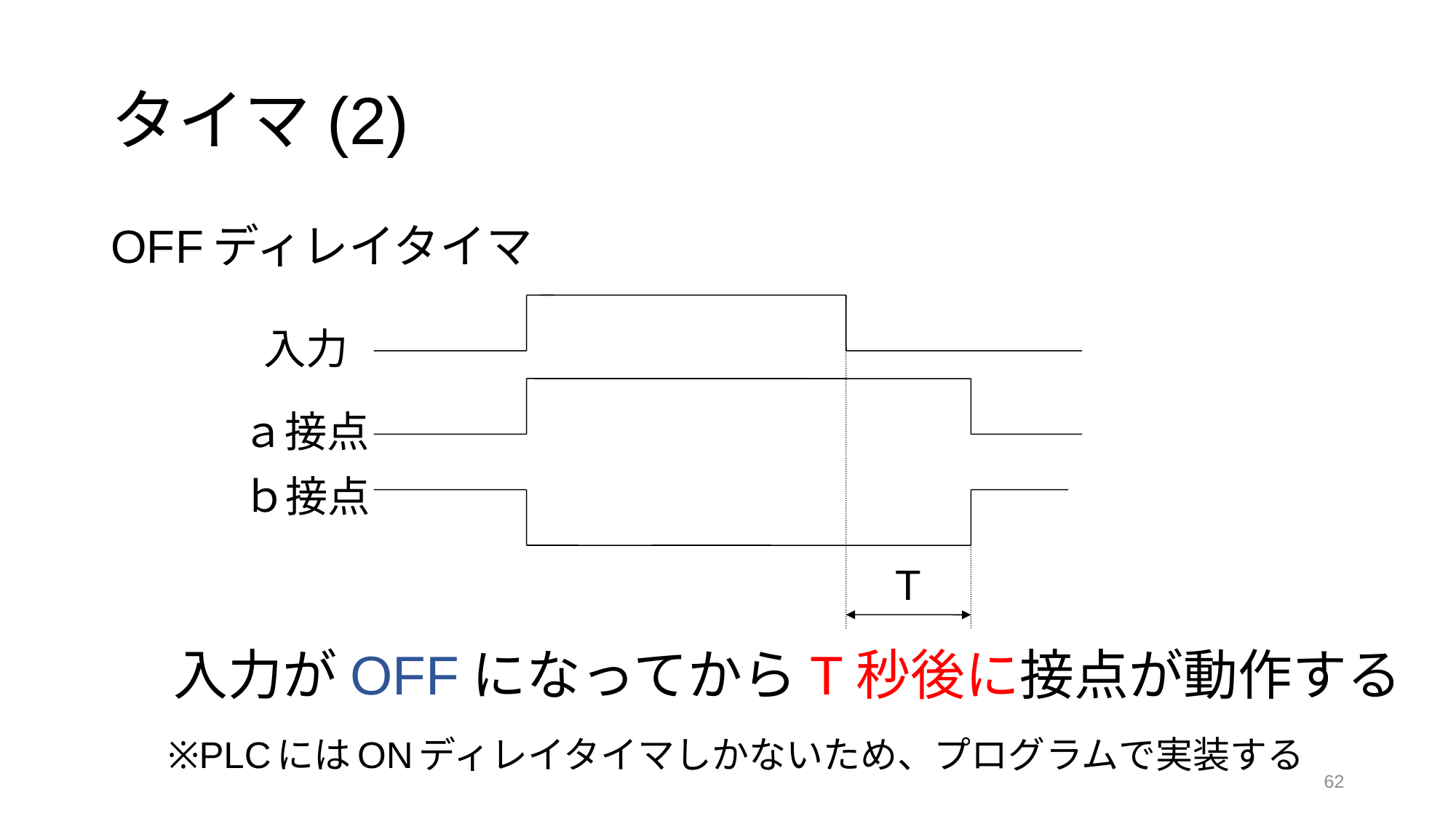

# タイマ(2)
OFFディレイタイマ

入力

ａ接点

ｂ接点

T

入力がOFFになってからT秒後に接点が動作する
※PLCにはONディレイタイマしかないため、プログラムで実装する
62